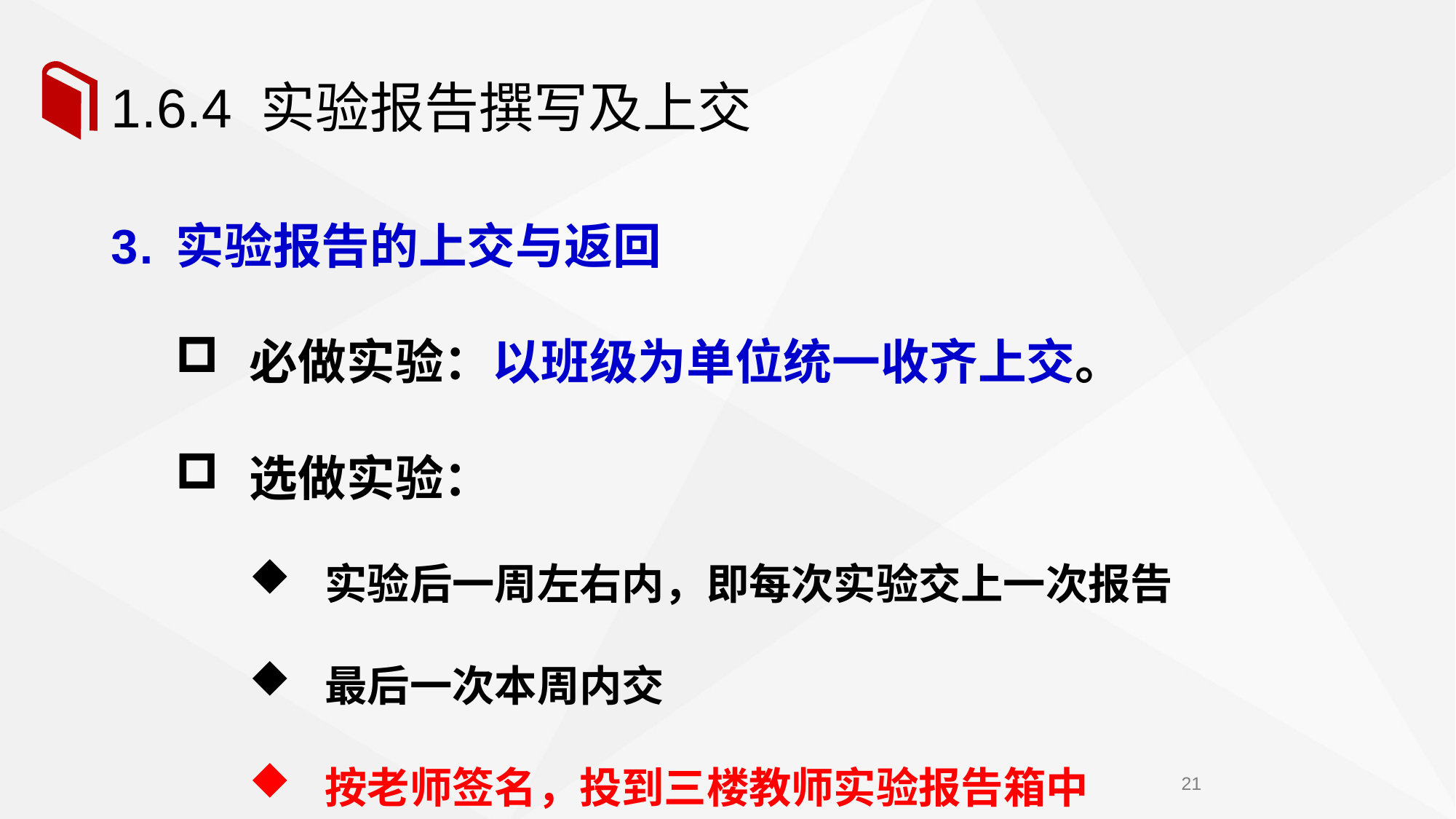

# 1.6.4 实验报告撰写及上交
实验报告的上交与返回
必做实验：以班级为单位统一收齐上交。
选做实验：
实验后一周左右内，即每次实验交上一次报告
最后一次本周内交
按老师签名，投到三楼教师实验报告箱中
21